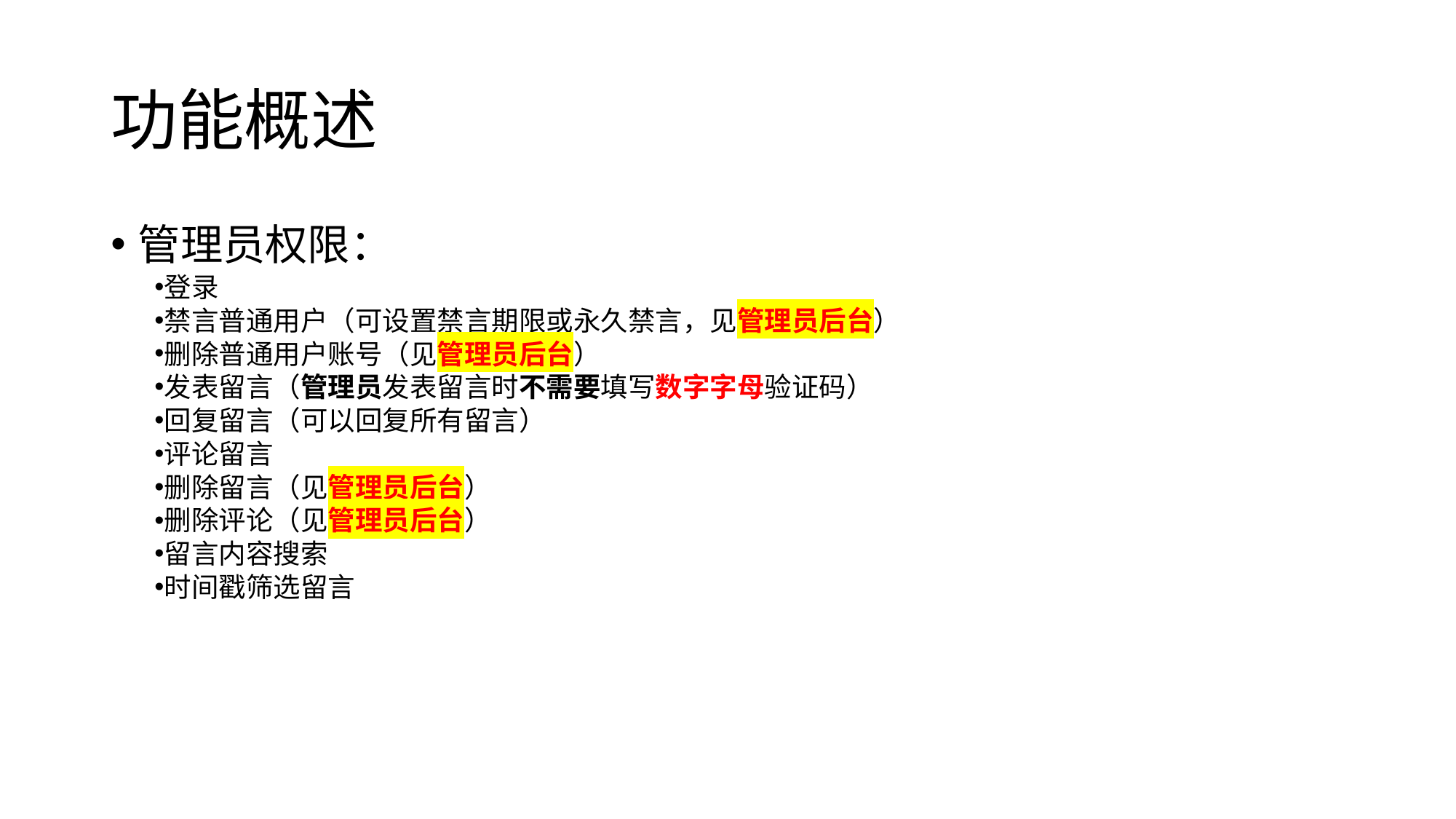

# 功能概述
管理员权限：
登录
禁言普通用户（可设置禁言期限或永久禁言，见管理员后台）
删除普通用户账号（见管理员后台）
发表留言（管理员发表留言时不需要填写数字字母验证码）
回复留言（可以回复所有留言）
评论留言
删除留言（见管理员后台）
删除评论（见管理员后台）
留言内容搜索
时间戳筛选留言